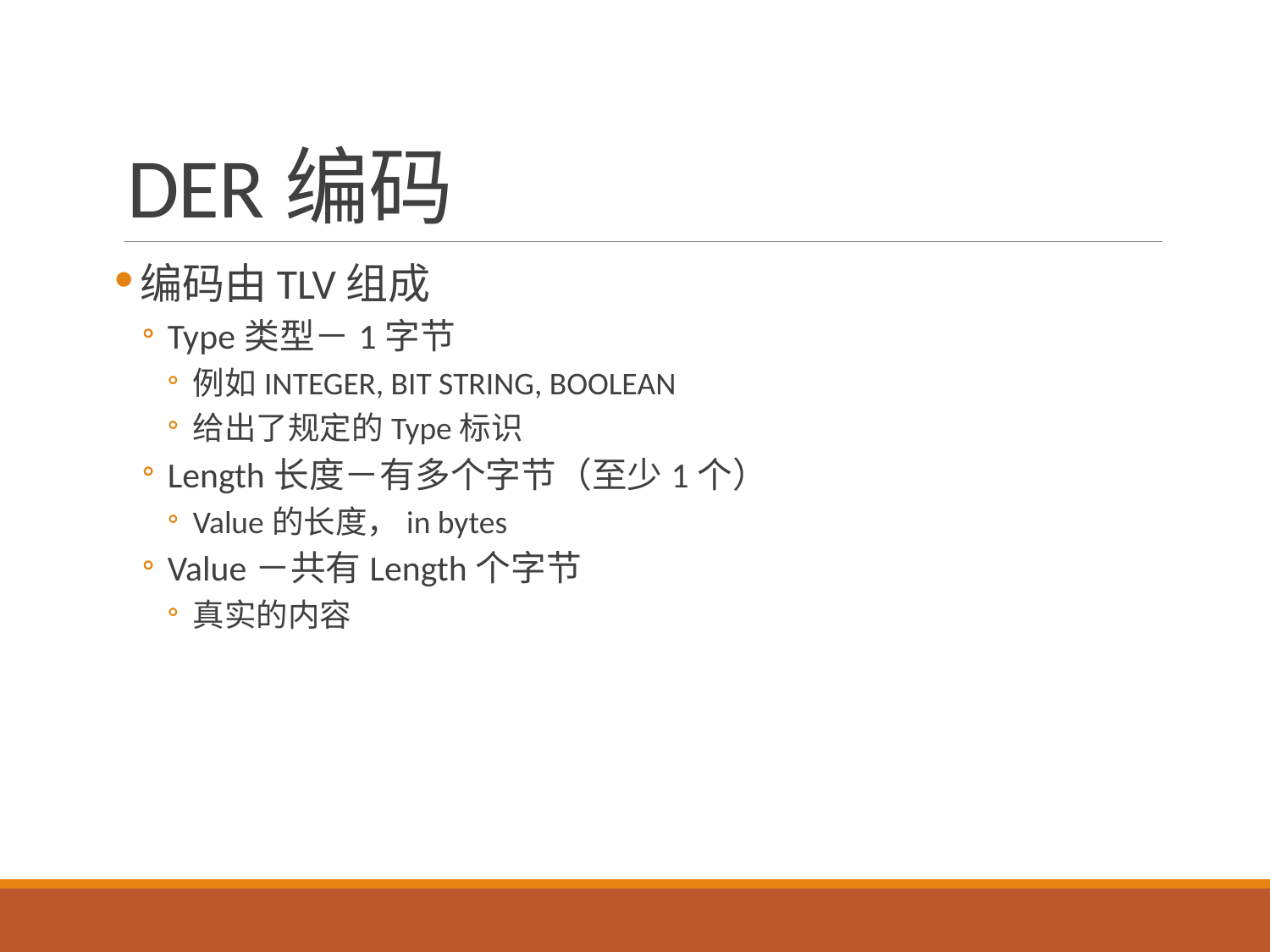

# DER编码
编码由TLV组成
Type类型－1字节
例如INTEGER, BIT STRING, BOOLEAN
给出了规定的Type标识
Length长度－有多个字节（至少1个）
Value的长度，in bytes
Value－共有Length个字节
真实的内容
44